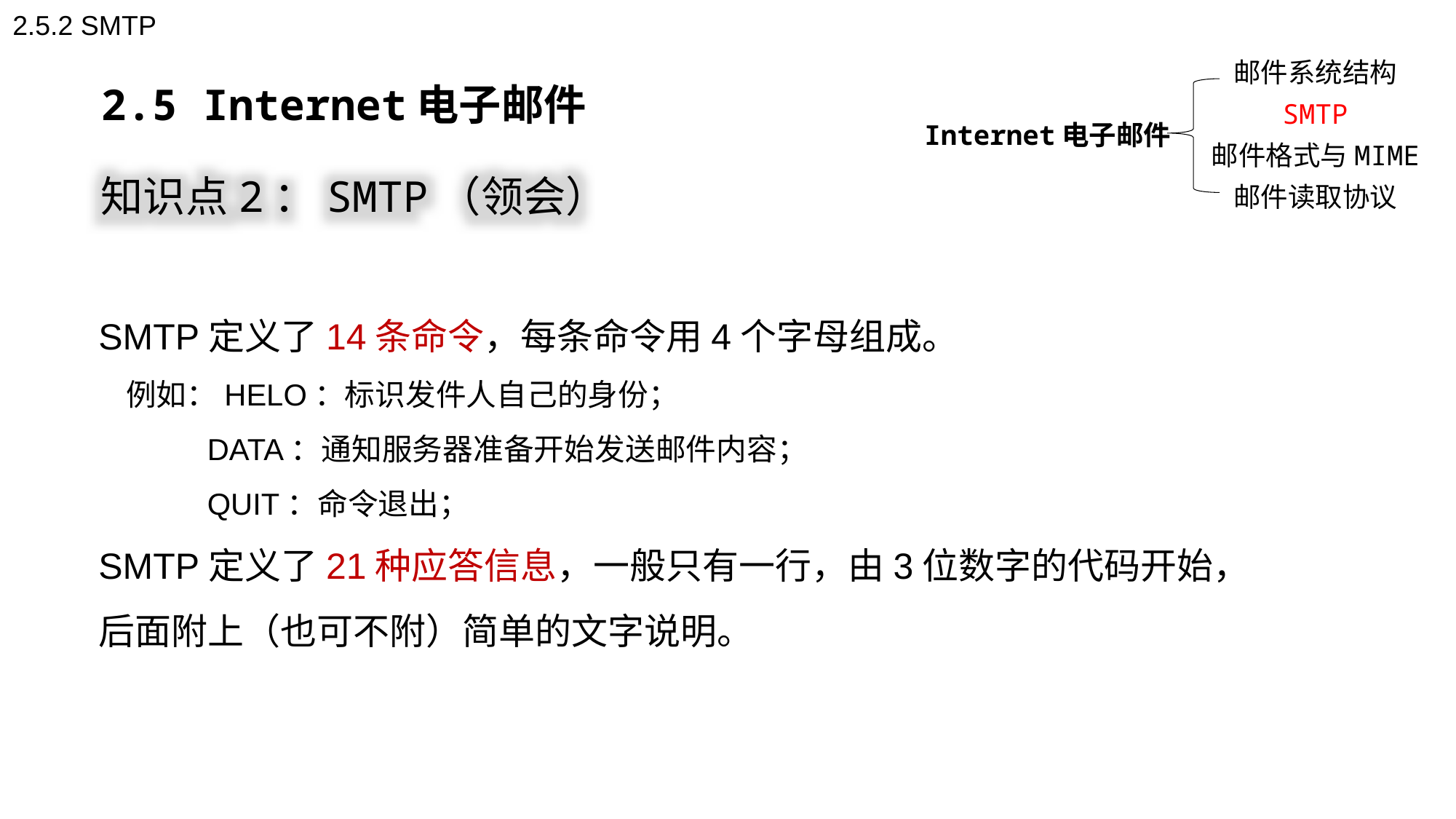

2.5.2 SMTP
邮件系统结构

SMTP
Internet电子邮件
邮件格式与MIME
邮件读取协议
2.5 Internet电子邮件
知识点2：SMTP（领会）
SMTP定义了14条命令，每条命令用4个字母组成。
   例如：HELO：标识发件人自己的身份；
             DATA：通知服务器准备开始发送邮件内容；
             QUIT：命令退出；
SMTP定义了21种应答信息，一般只有一行，由3位数字的代码开始，后面附上（也可不附）简单的文字说明。